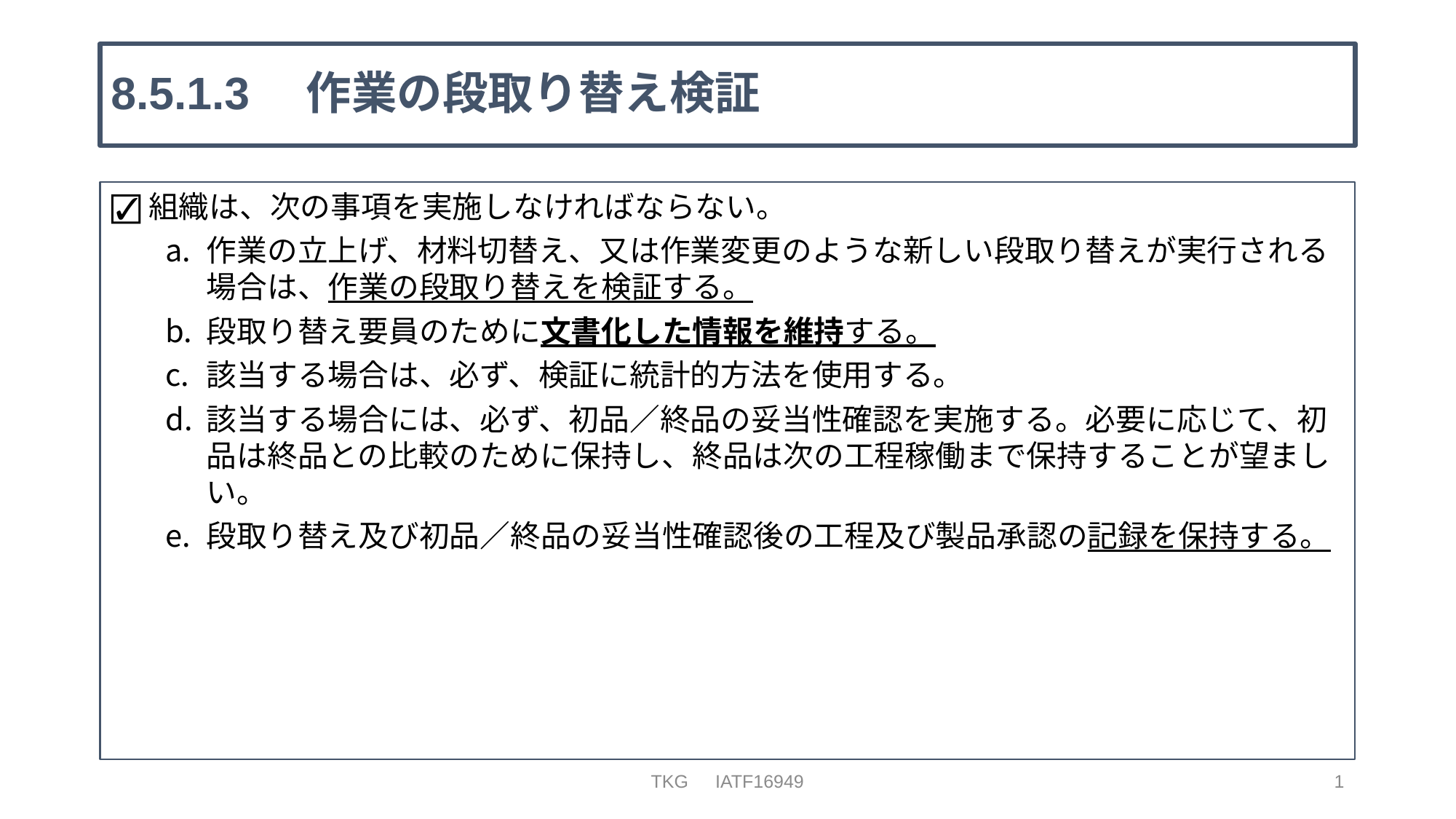

# 8.5.1.3　作業の段取り替え検証
☑組織は、次の事項を実施しなければならない。
作業の立上げ、材料切替え、又は作業変更のような新しい段取り替えが実行される場合は、作業の段取り替えを検証する。
段取り替え要員のために文書化した情報を維持する。
該当する場合は、必ず、検証に統計的方法を使用する。
該当する場合には、必ず、初品／終品の妥当性確認を実施する。必要に応じて、初品は終品との比較のために保持し、終品は次の工程稼働まで保持することが望ましい。
段取り替え及び初品／終品の妥当性確認後の工程及び製品承認の記録を保持する。

TKG　IATF16949
1